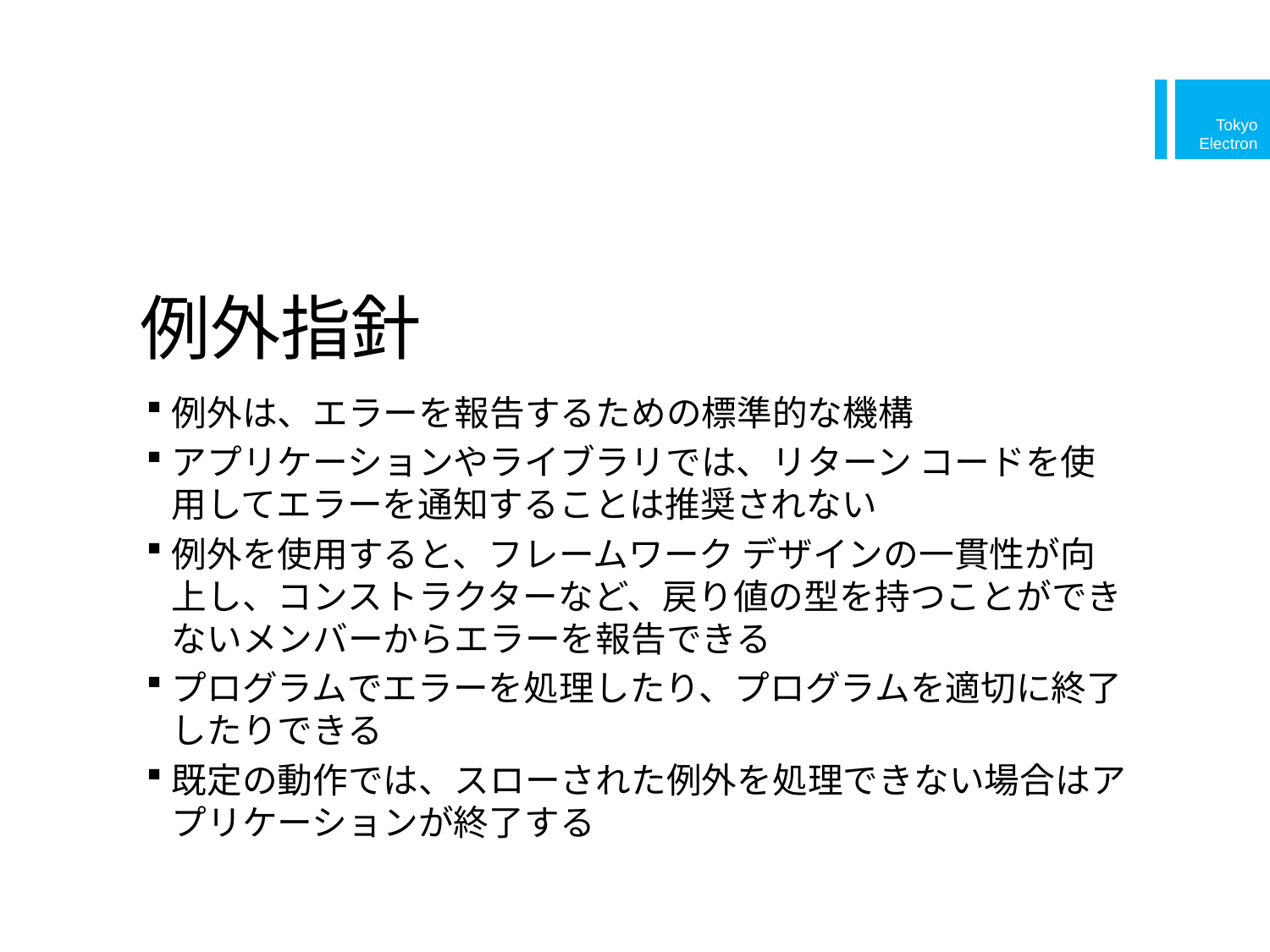

# 例外指針
例外は、エラーを報告するための標準的な機構
アプリケーションやライブラリでは、リターン コードを使用してエラーを通知することは推奨されない
例外を使用すると、フレームワーク デザインの一貫性が向上し、コンストラクターなど、戻り値の型を持つことができないメンバーからエラーを報告できる
プログラムでエラーを処理したり、プログラムを適切に終了したりできる
既定の動作では、スローされた例外を処理できない場合はアプリケーションが終了する